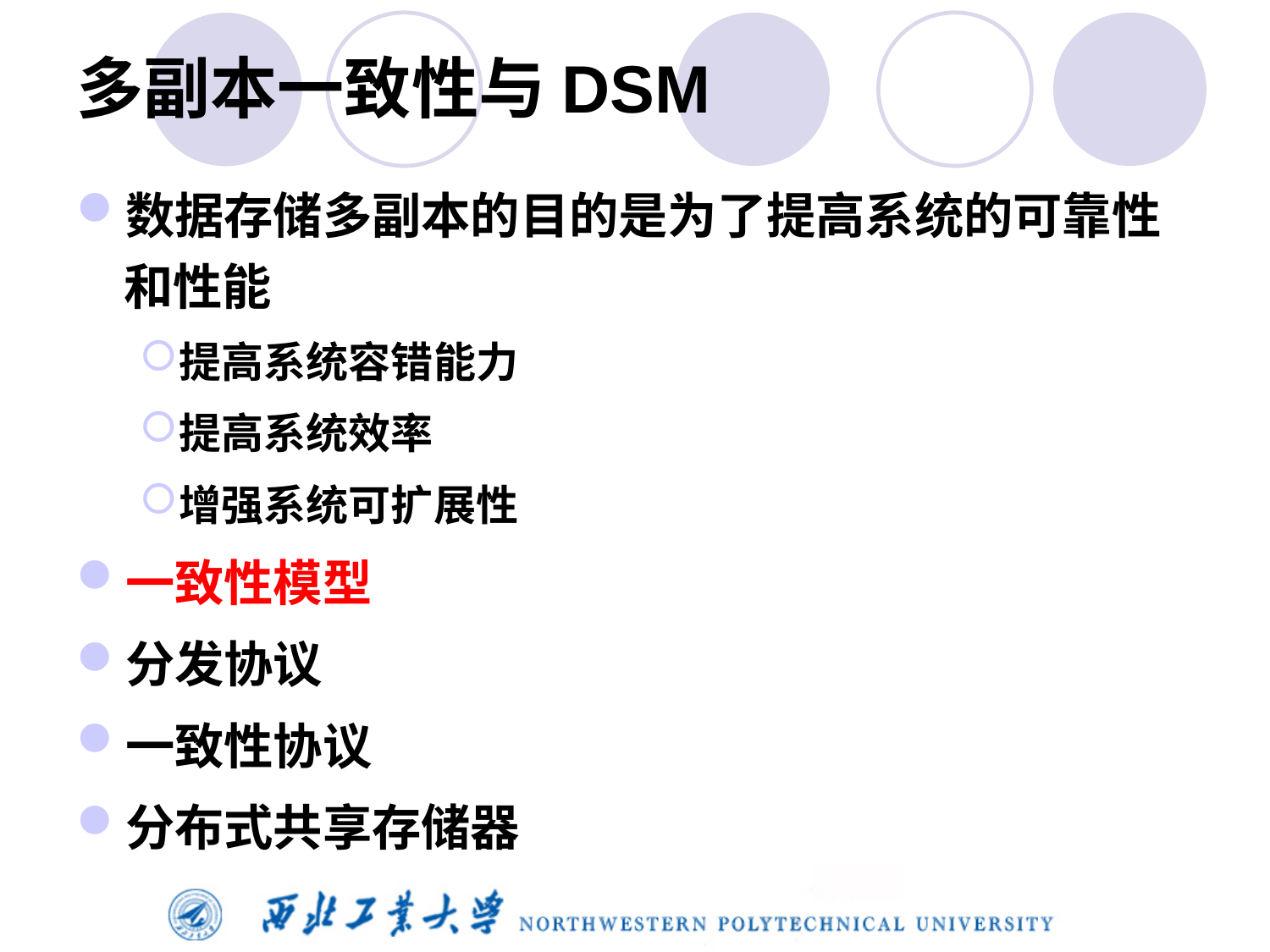

# 多副本一致性与DSM
数据存储多副本的目的是为了提高系统的可靠性和性能
提高系统容错能力
提高系统效率
增强系统可扩展性
一致性模型
分发协议
一致性协议
分布式共享存储器